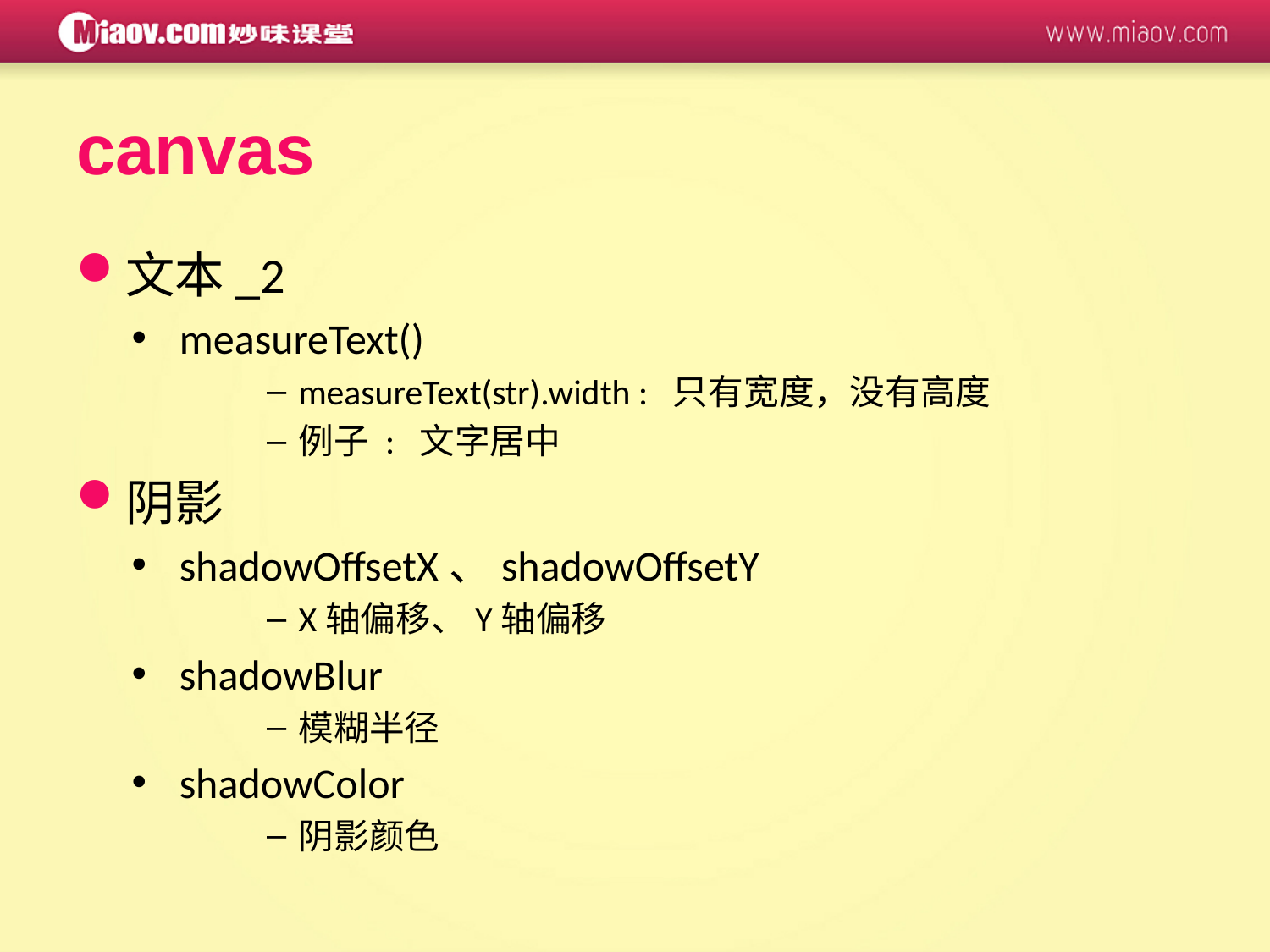

canvas
文本_2
measureText()
measureText(str).width :  只有宽度，没有高度
例子 :  文字居中
阴影
shadowOffsetX、shadowOffsetY
X轴偏移、Y轴偏移
shadowBlur
模糊半径
shadowColor
阴影颜色